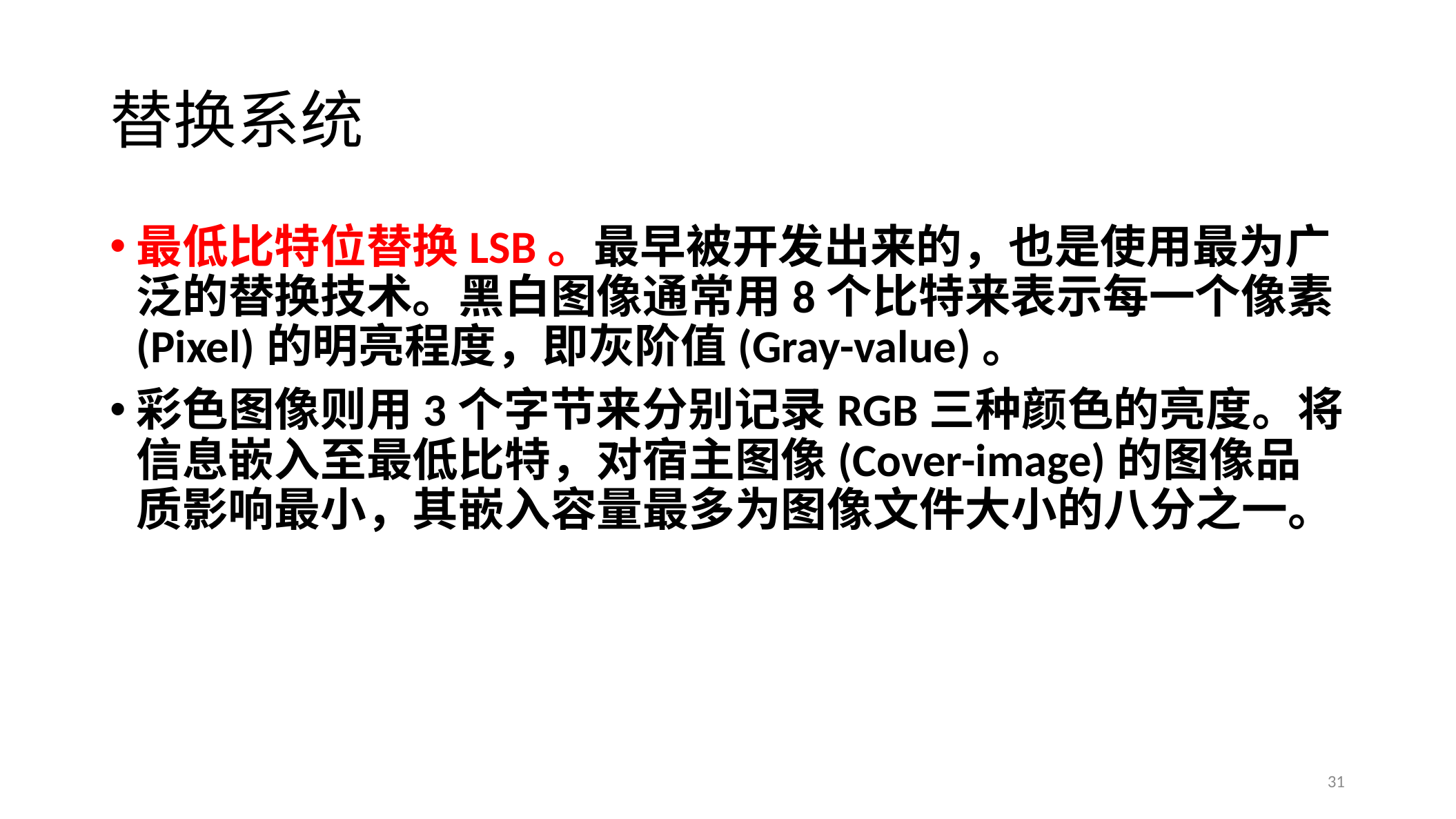

# 替换系统
最低比特位替换LSB。最早被开发出来的，也是使用最为广泛的替换技术。黑白图像通常用8个比特来表示每一个像素(Pixel)的明亮程度，即灰阶值(Gray-value)。
彩色图像则用3个字节来分别记录RGB三种颜色的亮度。将信息嵌入至最低比特，对宿主图像(Cover-image)的图像品质影响最小，其嵌入容量最多为图像文件大小的八分之一。
31